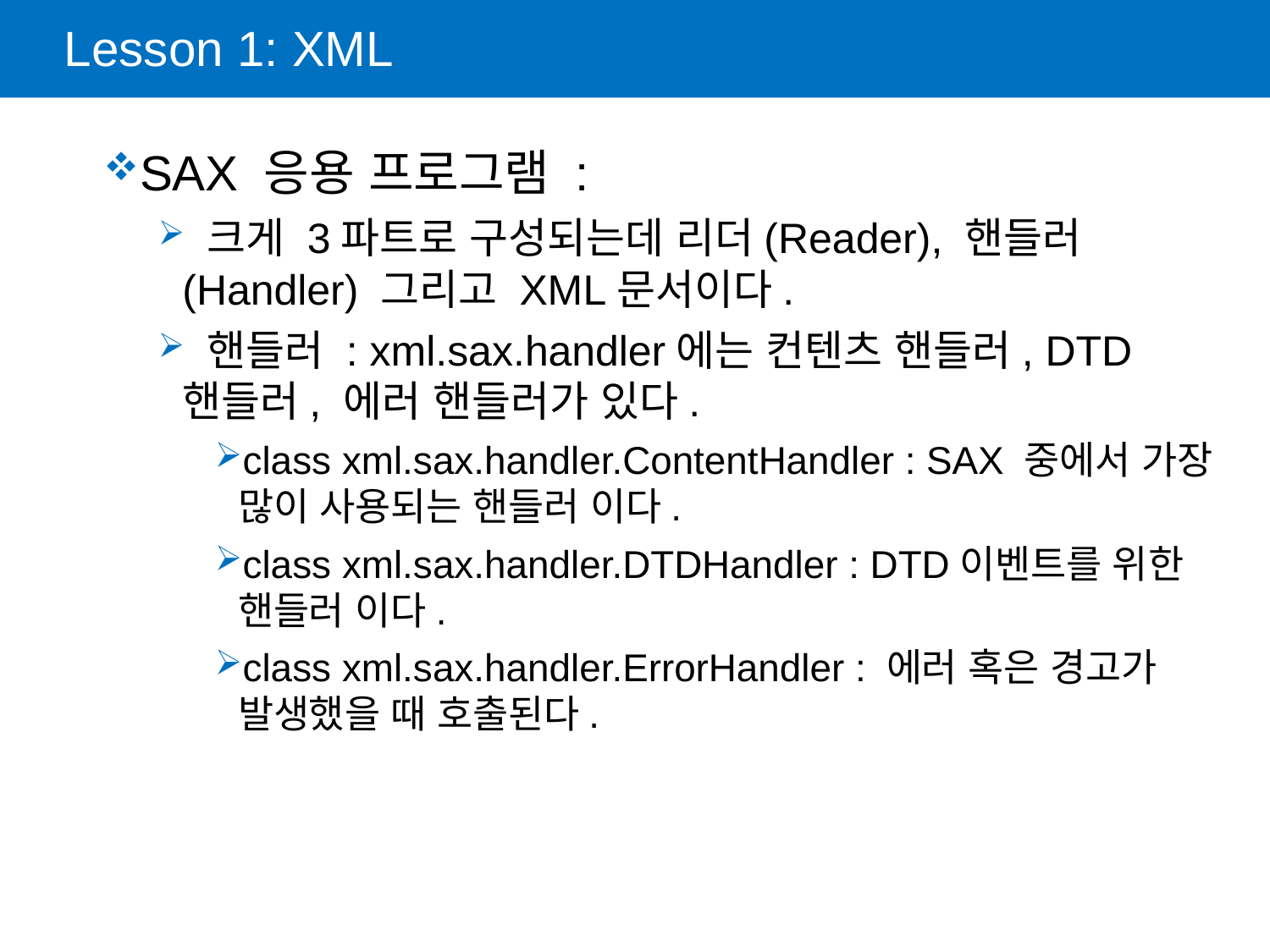

# Lesson 1: XML
SAX 응용 프로그램 :
 크게 3파트로 구성되는데 리더(Reader), 핸들러(Handler) 그리고 XML문서이다.
 핸들러 : xml.sax.handler에는 컨텐츠 핸들러, DTD 핸들러, 에러 핸들러가 있다.
class xml.sax.handler.ContentHandler : SAX 중에서 가장 많이 사용되는 핸들러 이다.
class xml.sax.handler.DTDHandler : DTD이벤트를 위한 핸들러 이다.
class xml.sax.handler.ErrorHandler : 에러 혹은 경고가 발생했을 때 호출된다.